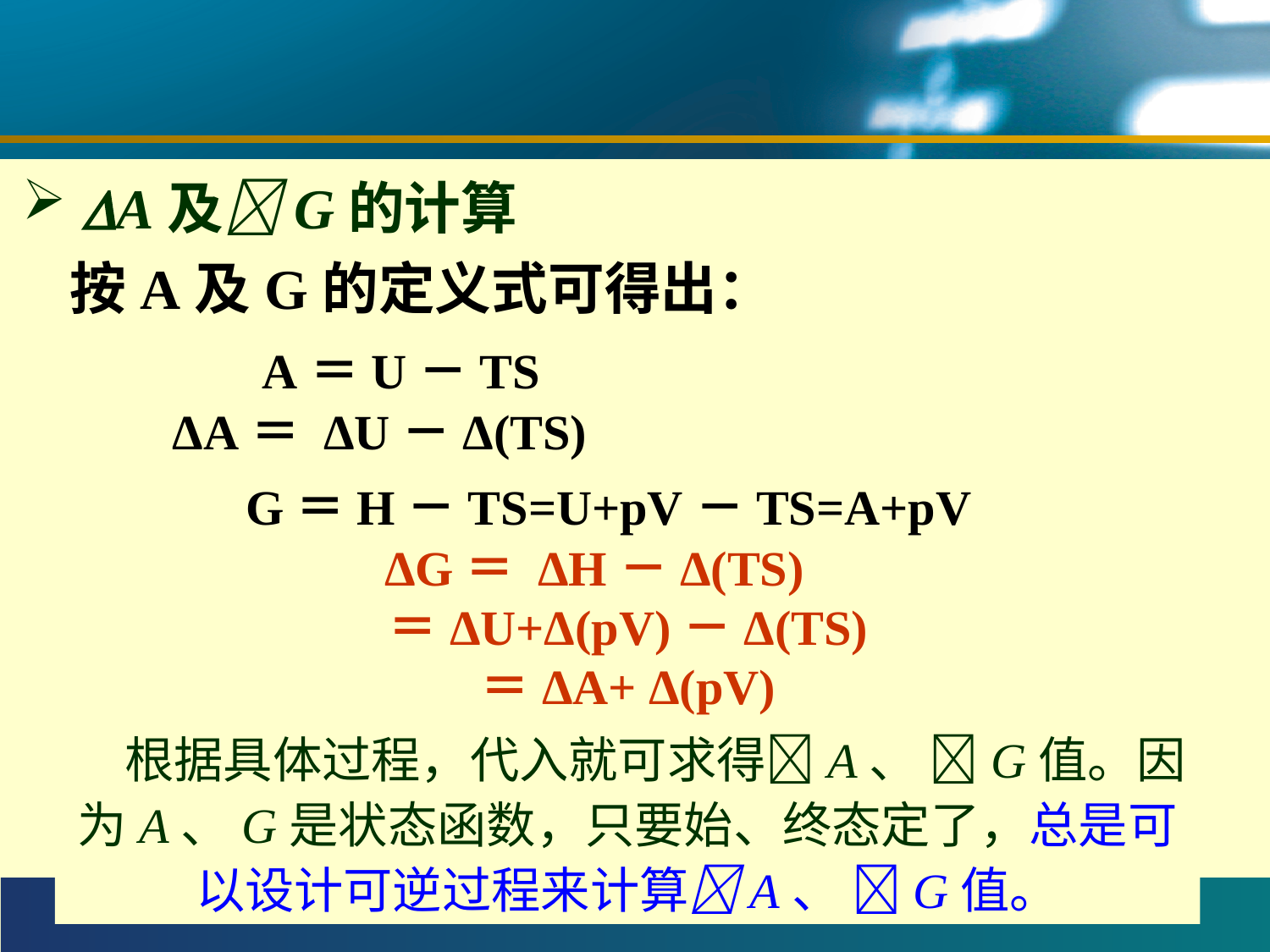

#
 ΔA及ΔG的计算
按A及G的定义式可得出：
   A＝U－TS
ΔA＝ ΔU－Δ(TS)
  G＝H－TS=U+pV－TS=A+pV
ΔG＝ ΔH－Δ(TS)
     ＝ΔU+Δ(pV)－Δ(TS)
     ＝ΔA+ Δ(pV)
    根据具体过程，代入就可求得ΔA、 ΔG值。因为A、G是状态函数，只要始、终态定了，总是可以设计可逆过程来计算ΔA、 ΔG值。